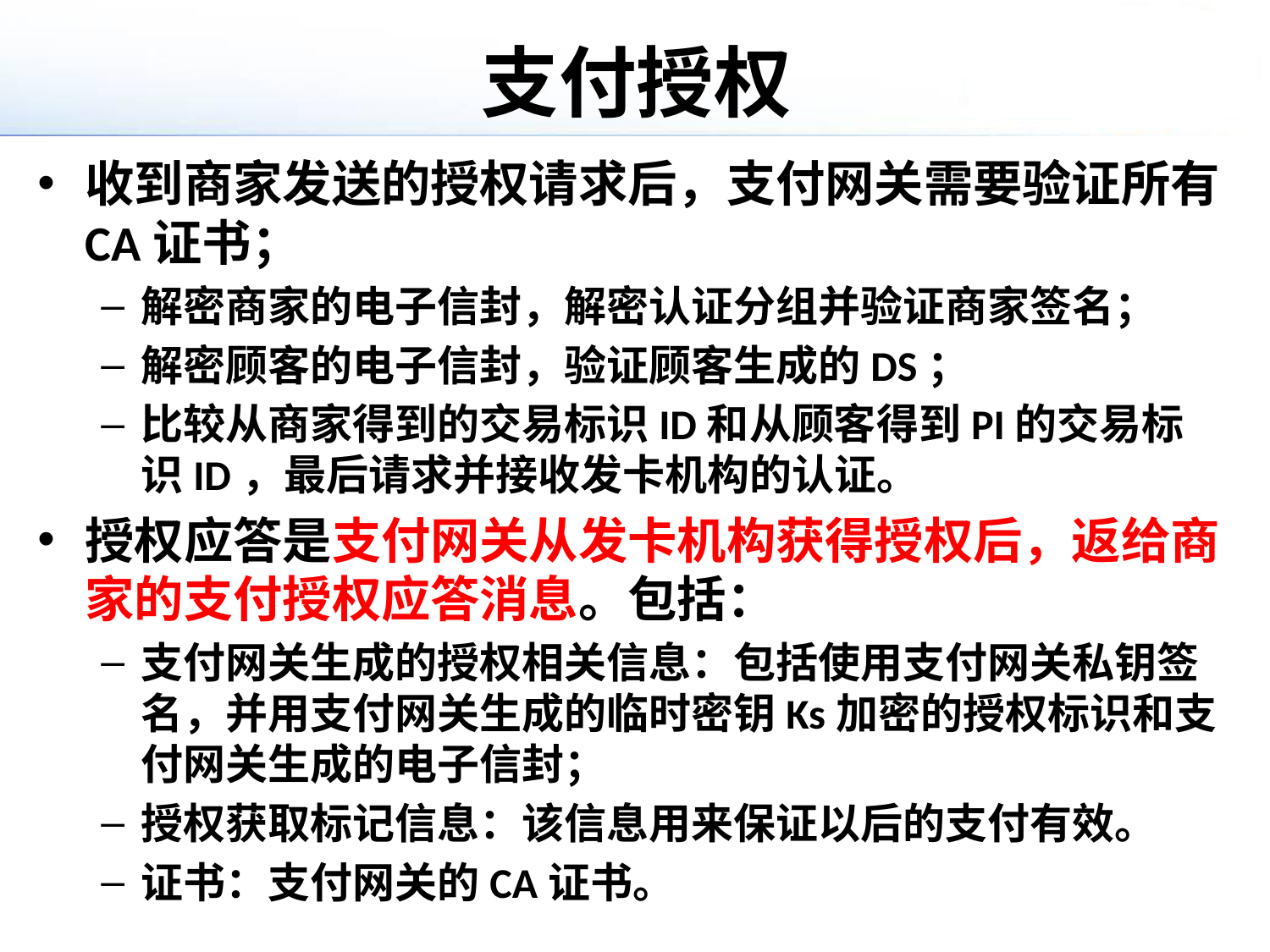

# 支付授权
收到商家发送的授权请求后，支付网关需要验证所有CA证书；
解密商家的电子信封，解密认证分组并验证商家签名；
解密顾客的电子信封，验证顾客生成的DS；
比较从商家得到的交易标识ID和从顾客得到PI的交易标识ID，最后请求并接收发卡机构的认证。
授权应答是支付网关从发卡机构获得授权后，返给商家的支付授权应答消息。包括：
支付网关生成的授权相关信息：包括使用支付网关私钥签名，并用支付网关生成的临时密钥Ks加密的授权标识和支付网关生成的电子信封；
授权获取标记信息：该信息用来保证以后的支付有效。
证书：支付网关的CA证书。